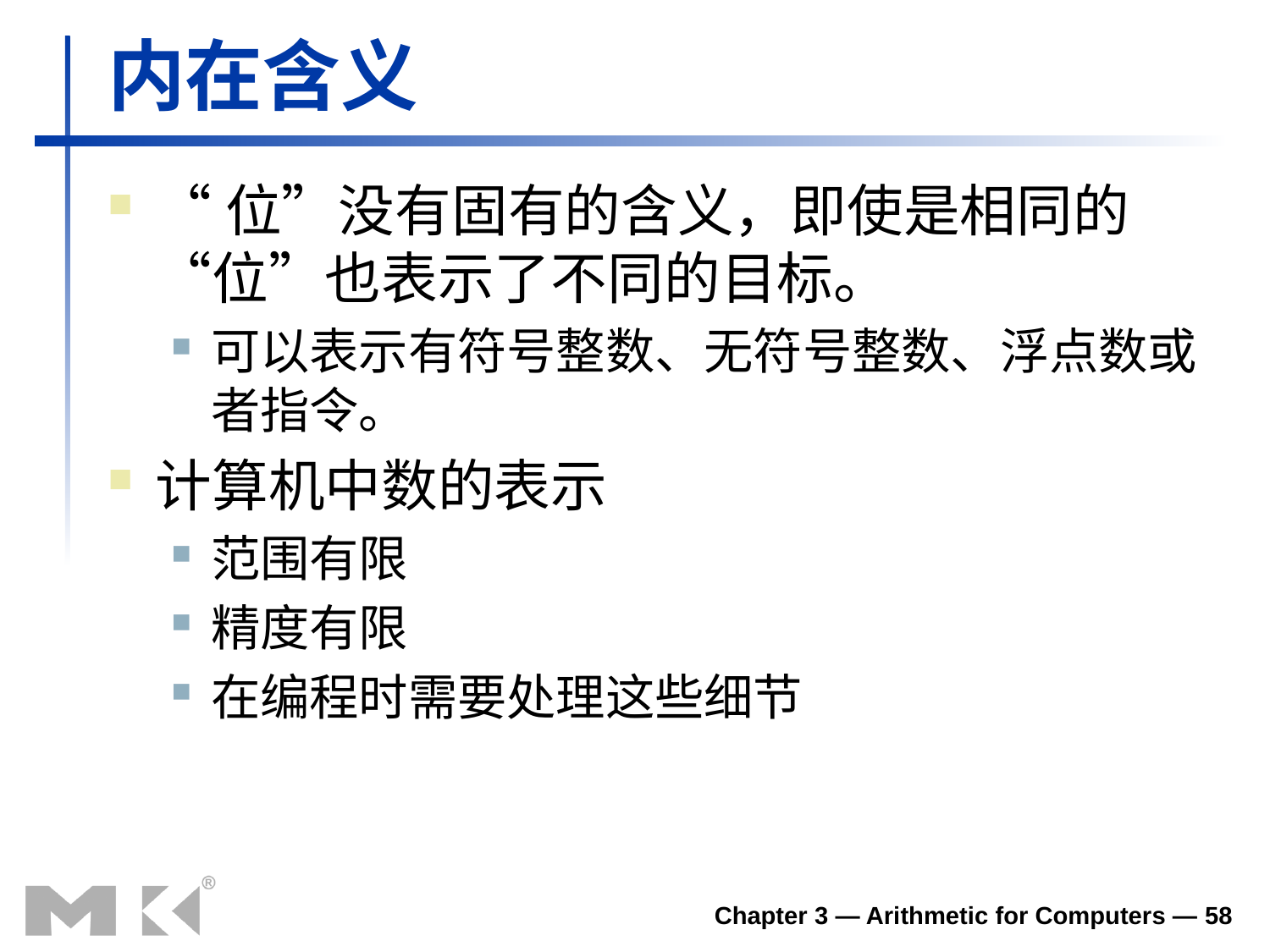

# 内在含义
“位”没有固有的含义，即使是相同的“位”也表示了不同的目标。
可以表示有符号整数、无符号整数、浮点数或者指令。
计算机中数的表示
范围有限
精度有限
在编程时需要处理这些细节
Chapter 3 — Arithmetic for Computers — 58